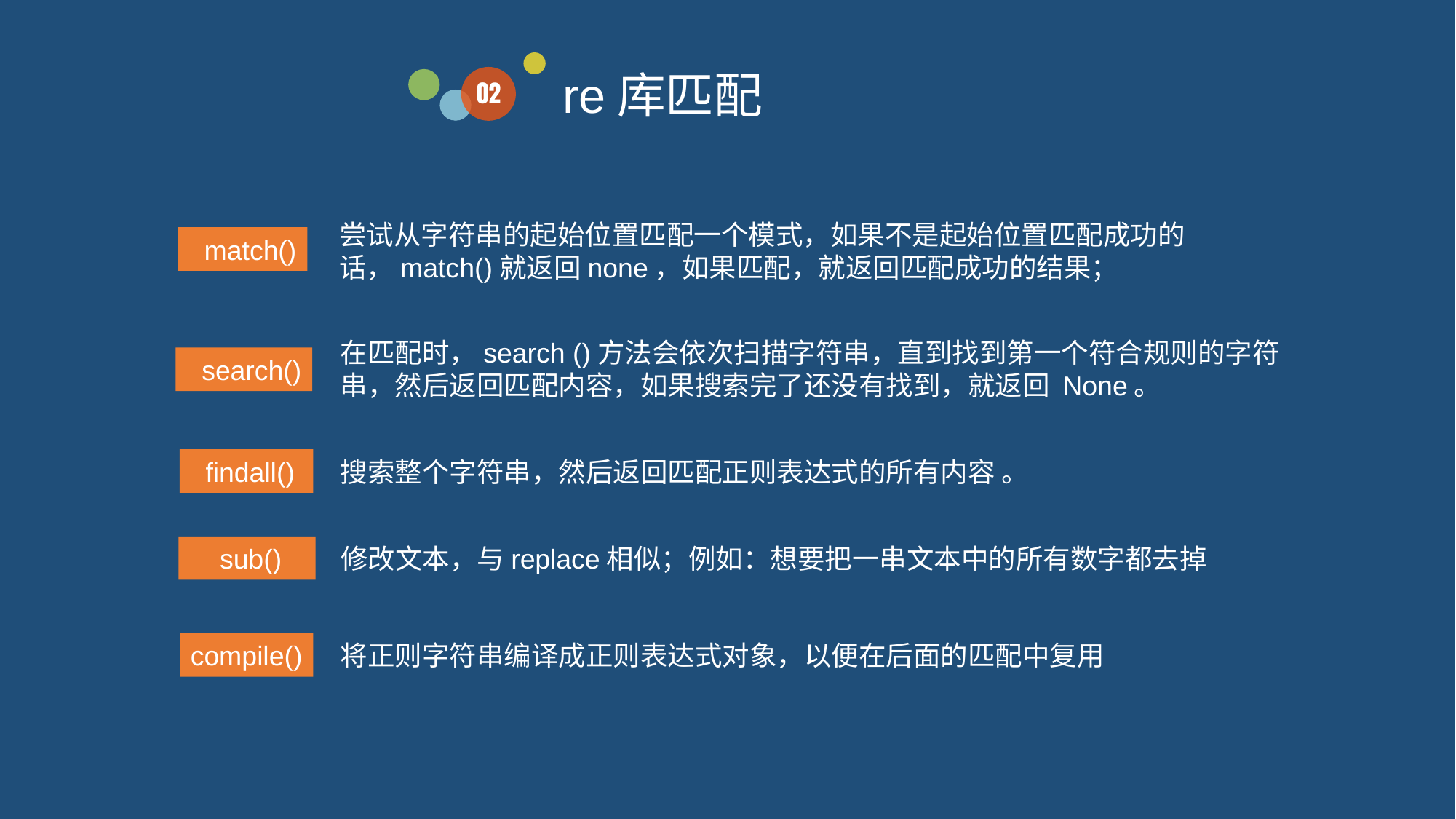

re库匹配

02

尝试从字符串的起始位置匹配一个模式，如果不是起始位置匹配成功的话，match()就返回none，如果匹配，就返回匹配成功的结果；
  match()
在匹配时，search ()方法会依次扫描字符串，直到找到第一个符合规则的字符串，然后返回匹配内容，如果搜索完了还没有找到，就返回 None。
  search()
  findall()
搜索整个字符串，然后返回匹配正则表达式的所有内容 。
    sub()
修改文本，与replace相似；例如：想要把一串文本中的所有数字都去掉
compile()
将正则字符串编译成正则表达式对象，以便在后面的匹配中复用